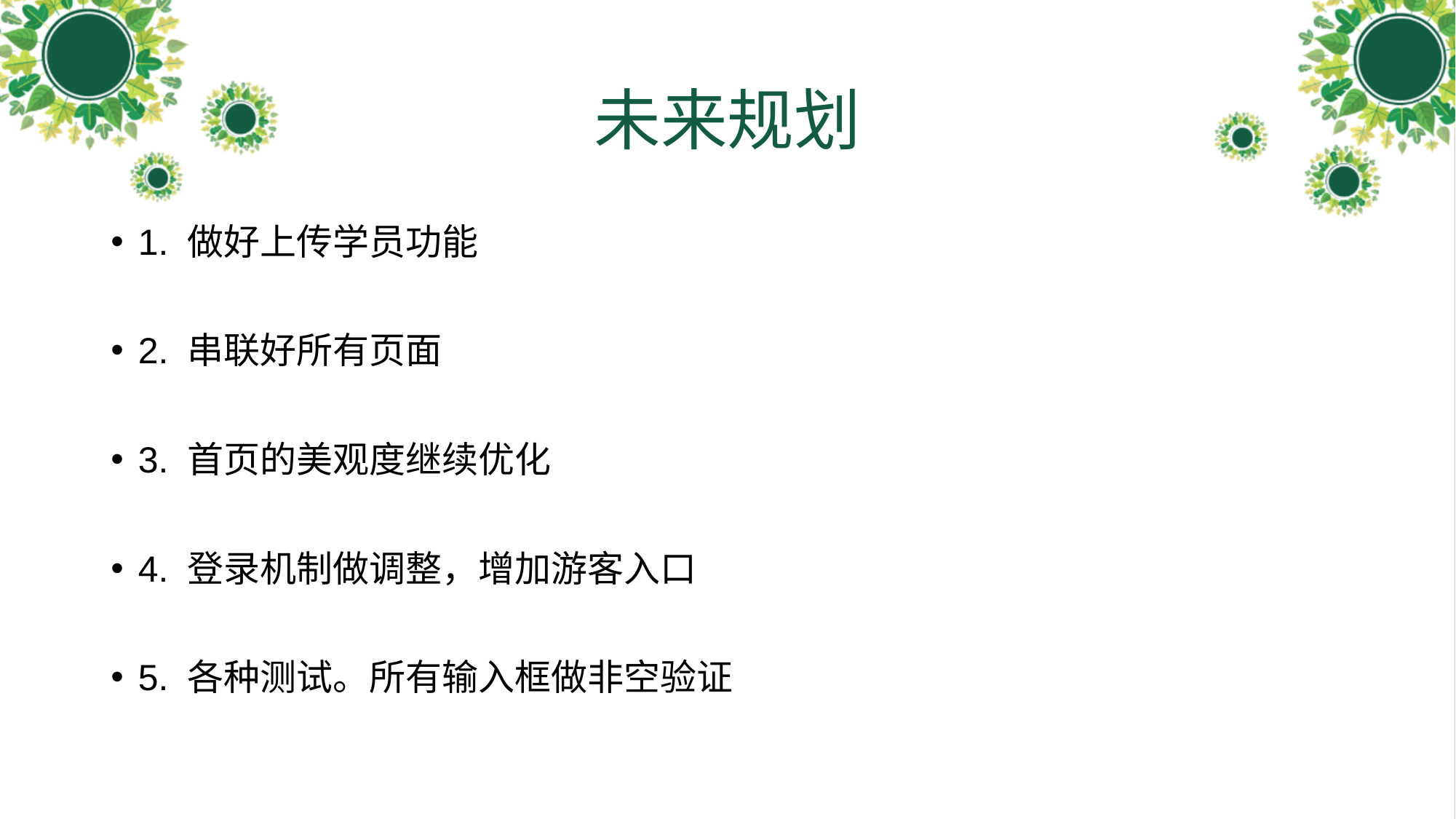

# 未来规划
1. 做好上传学员功能

2. 串联好所有页面

3. 首页的美观度继续优化

4. 登录机制做调整，增加游客入口

5. 各种测试。所有输入框做非空验证